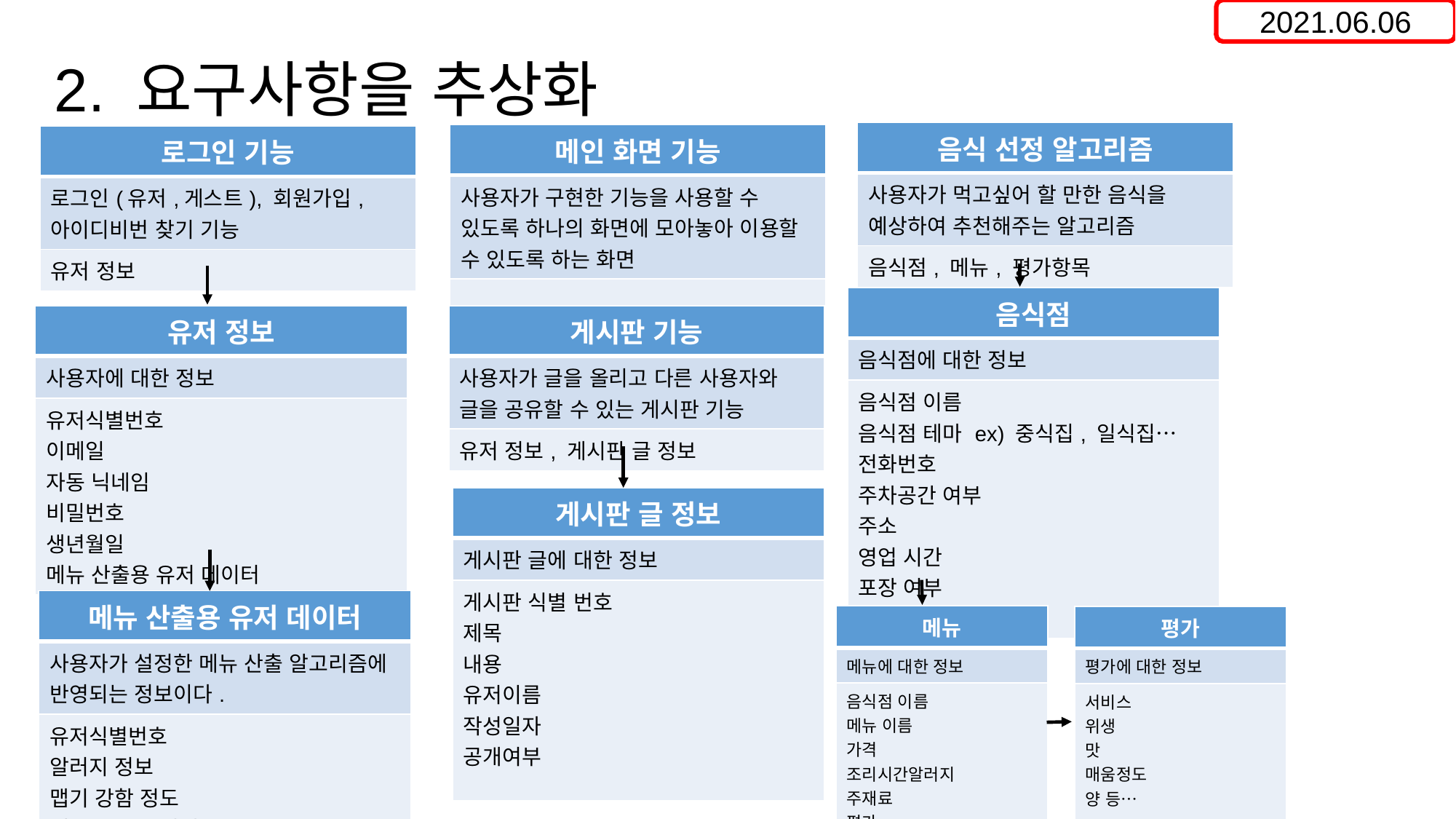

2021.06.06
2. 요구사항을 추상화
| 음식 선정 알고리즘 |
| --- |
| 사용자가 먹고싶어 할 만한 음식을 예상하여 추천해주는 알고리즘 |
| 음식점, 메뉴, 평가항목 |
| 메인 화면 기능 |
| --- |
| 사용자가 구현한 기능을 사용할 수 있도록 하나의 화면에 모아놓아 이용할 수 있도록 하는 화면 |
|  |
| 로그인 기능 |
| --- |
| 로그인(유저,게스트), 회원가입, 아이디비번 찾기 기능 |
| 유저 정보 |
| 음식점 |
| --- |
| 음식점에 대한 정보 |
| 음식점 이름 음식점 테마 ex) 중식집, 일식집… 전화번호 주차공간 여부 주소 영업 시간 포장 여부 메뉴 |
| 유저 정보 |
| --- |
| 사용자에 대한 정보 |
| 유저식별번호 이메일 자동 닉네임 비밀번호 생년월일 메뉴 산출용 유저 데이터 |
| 게시판 기능 |
| --- |
| 사용자가 글을 올리고 다른 사용자와 글을 공유할 수 있는 게시판 기능 |
| 유저 정보, 게시판 글 정보 |
| 게시판 글 정보 |
| --- |
| 게시판 글에 대한 정보 |
| 게시판 식별 번호 제목 내용 유저이름 작성일자 공개여부 |
| 메뉴 산출용 유저 데이터 |
| --- |
| 사용자가 설정한 메뉴 산출 알고리즘에 반영되는 정보이다. |
| 유저식별번호 알러지 정보 맵기 강함 정도 재료 호불호 선택 |
| 메뉴 |
| --- |
| 메뉴에 대한 정보 |
| 음식점 이름 메뉴 이름 가격 조리시간알러지 주재료 평가 |
| 평가 |
| --- |
| 평가에 대한 정보 |
| 서비스 위생 맛 매움정도 양 등… |